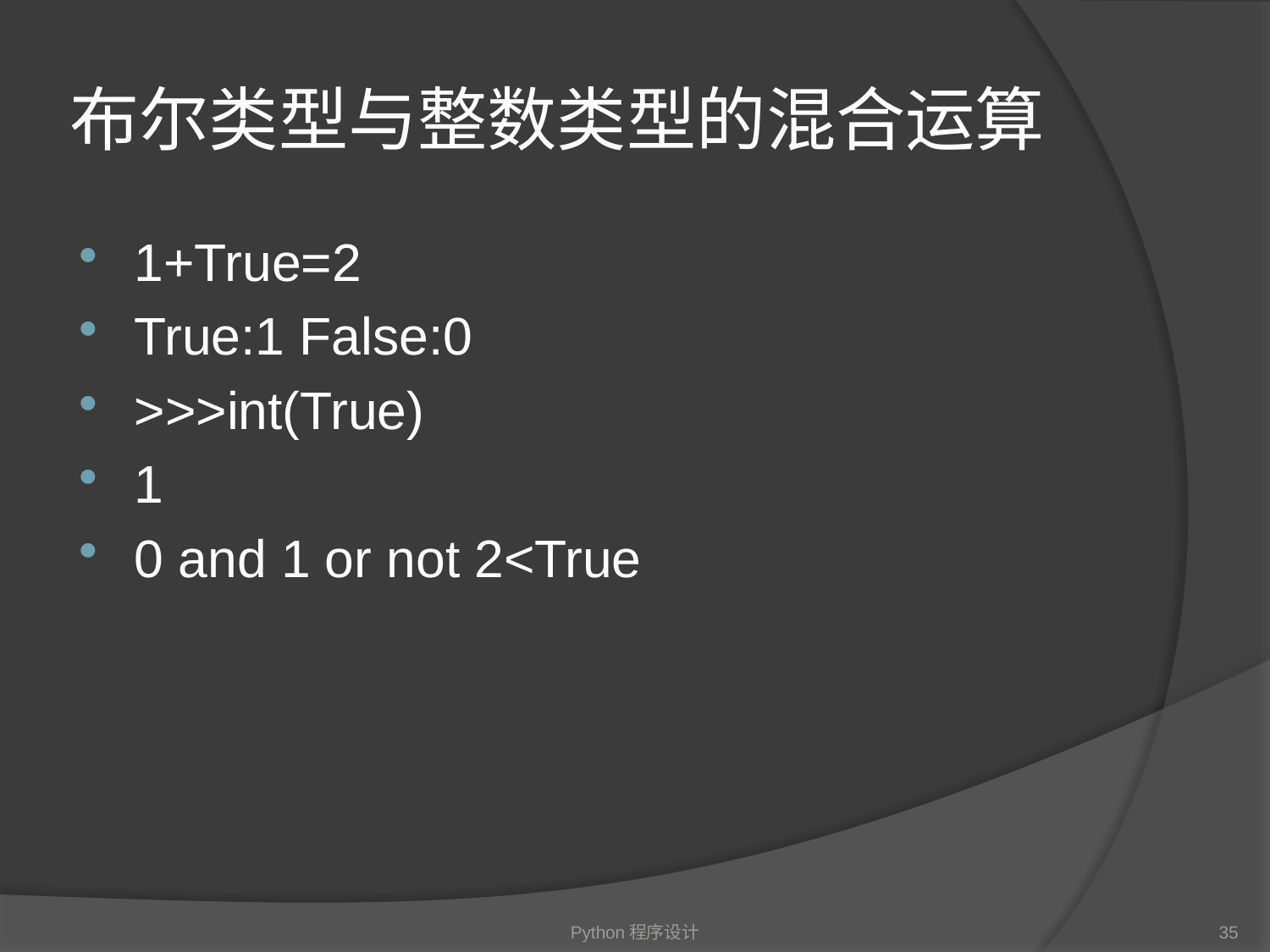

# 布尔类型与整数类型的混合运算
1+True=2
True:1 False:0
>>>int(True)
1
0 and 1 or not 2<True
Python程序设计
35